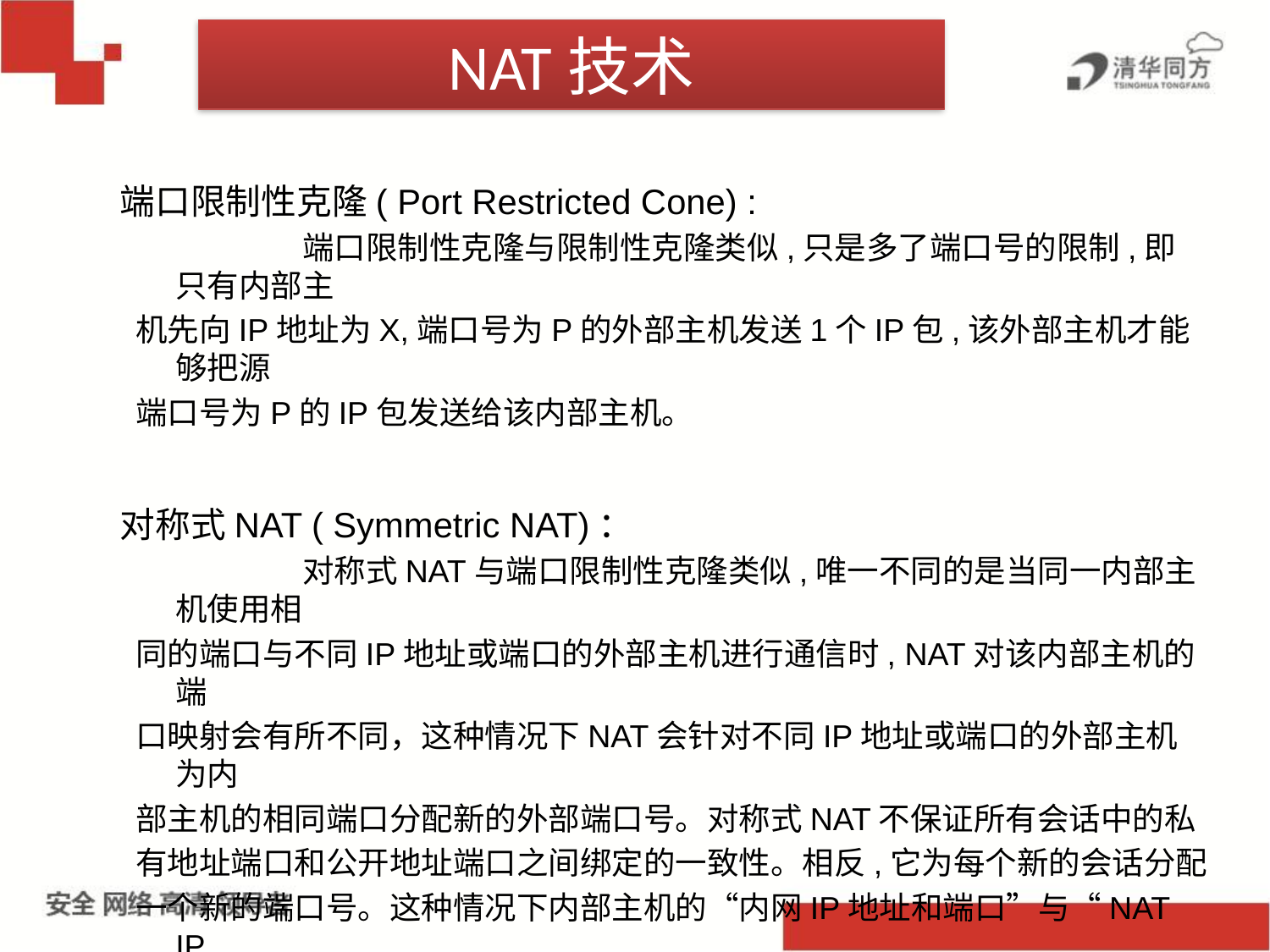

NAT技术
端口限制性克隆( Port Restricted Cone) :
		端口限制性克隆与限制性克隆类似,只是多了端口号的限制,即只有内部主
机先向IP地址为X,端口号为P的外部主机发送1个IP包,该外部主机才能够把源
端口号为P的IP包发送给该内部主机。

	对称式NAT ( Symmetric NAT)：
		对称式NAT与端口限制性克隆类似,唯一不同的是当同一内部主机使用相
同的端口与不同IP地址或端口的外部主机进行通信时, NAT对该内部主机的端
口映射会有所不同，这种情况下NAT会针对不同IP地址或端口的外部主机为内
部主机的相同端口分配新的外部端口号。对称式NAT不保证所有会话中的私
有地址端口和公开地址端口之间绑定的一致性。相反,它为每个新的会话分配
一个新的端口号。这种情况下内部主机的“内网IP地址和端口”与“NAT IP
地址和端口”之间会形成一对多关系。